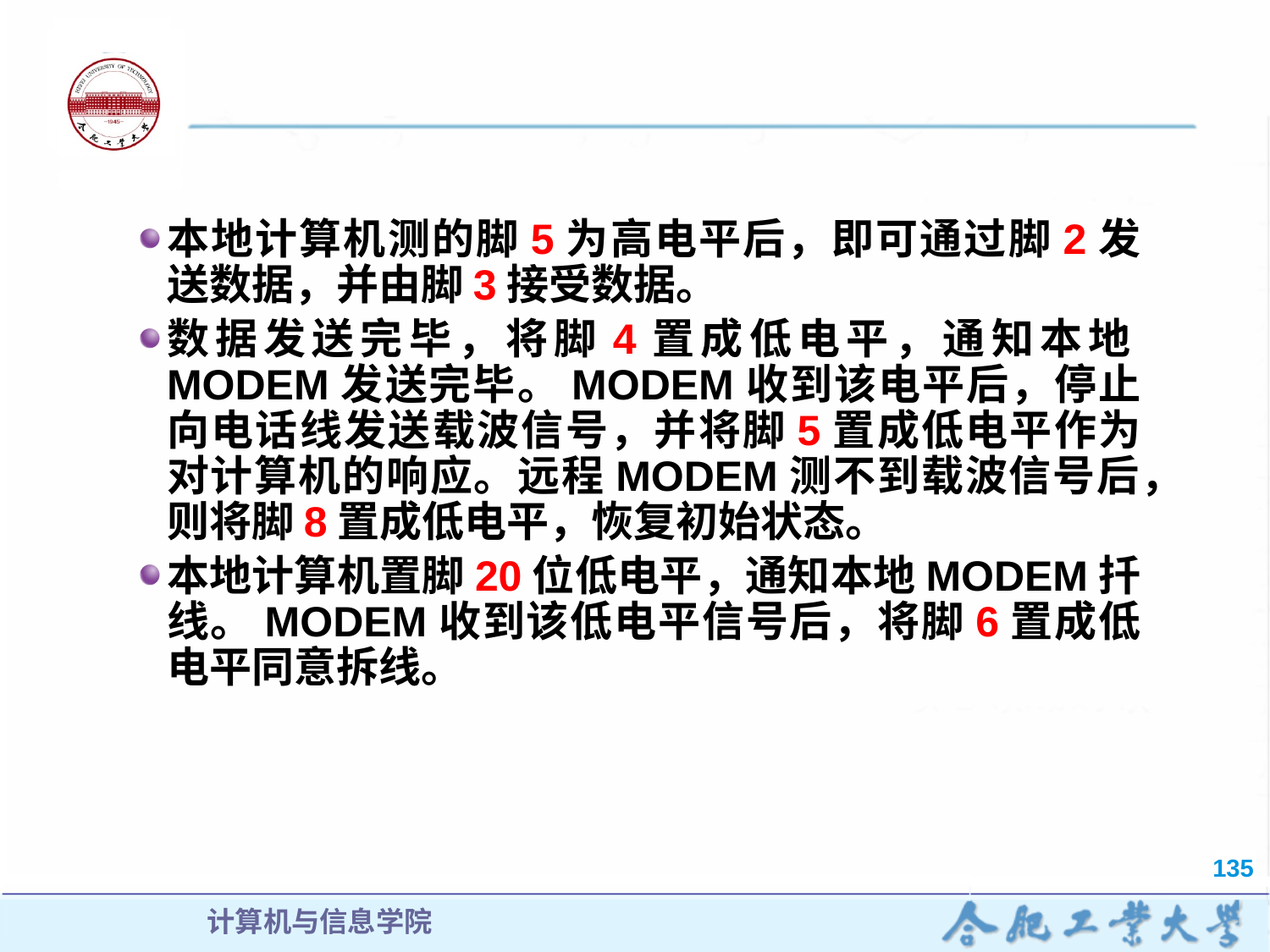

本地计算机测的脚5为高电平后，即可通过脚2发送数据，并由脚3接受数据。
数据发送完毕，将脚4置成低电平，通知本地MODEM发送完毕。MODEM收到该电平后，停止向电话线发送载波信号，并将脚5置成低电平作为对计算机的响应。远程MODEM测不到载波信号后，则将脚8置成低电平，恢复初始状态。
本地计算机置脚20位低电平，通知本地MODEM扦线。MODEM收到该低电平信号后，将脚6置成低电平同意拆线。